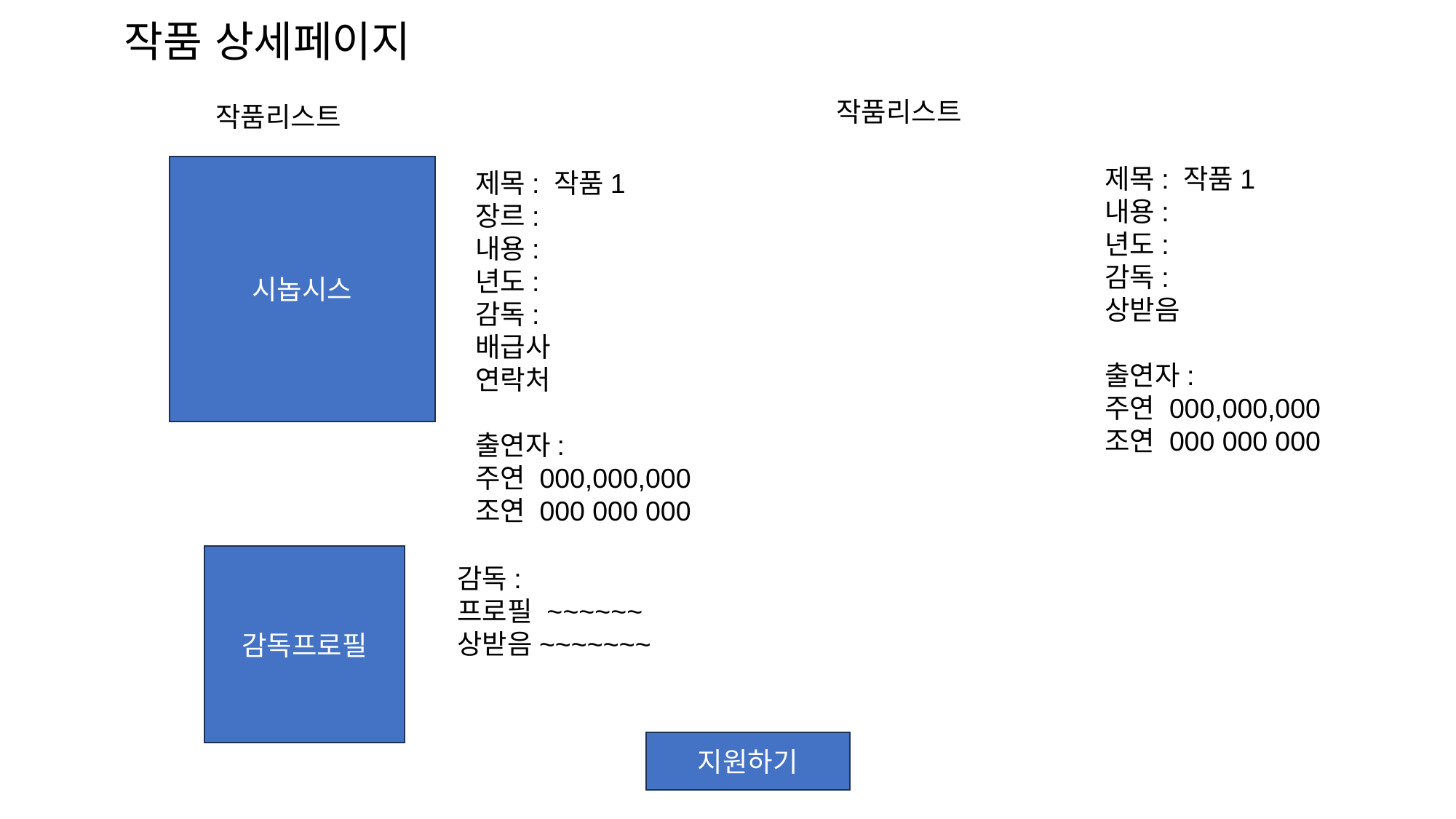

# 작품 상세페이지
작품리스트
작품리스트
시놉시스
제목: 작품1
내용:
년도:
감독:
상받음

출연자:
주연 000,000,000
조연 000 000 000

제목: 작품1
장르:
내용:
년도:
감독:
배급사
연락처

출연자:
주연 000,000,000
조연 000 000 000

감독프로필
감독:
프로필 ~~~~~~
상받음~~~~~~~

지원하기